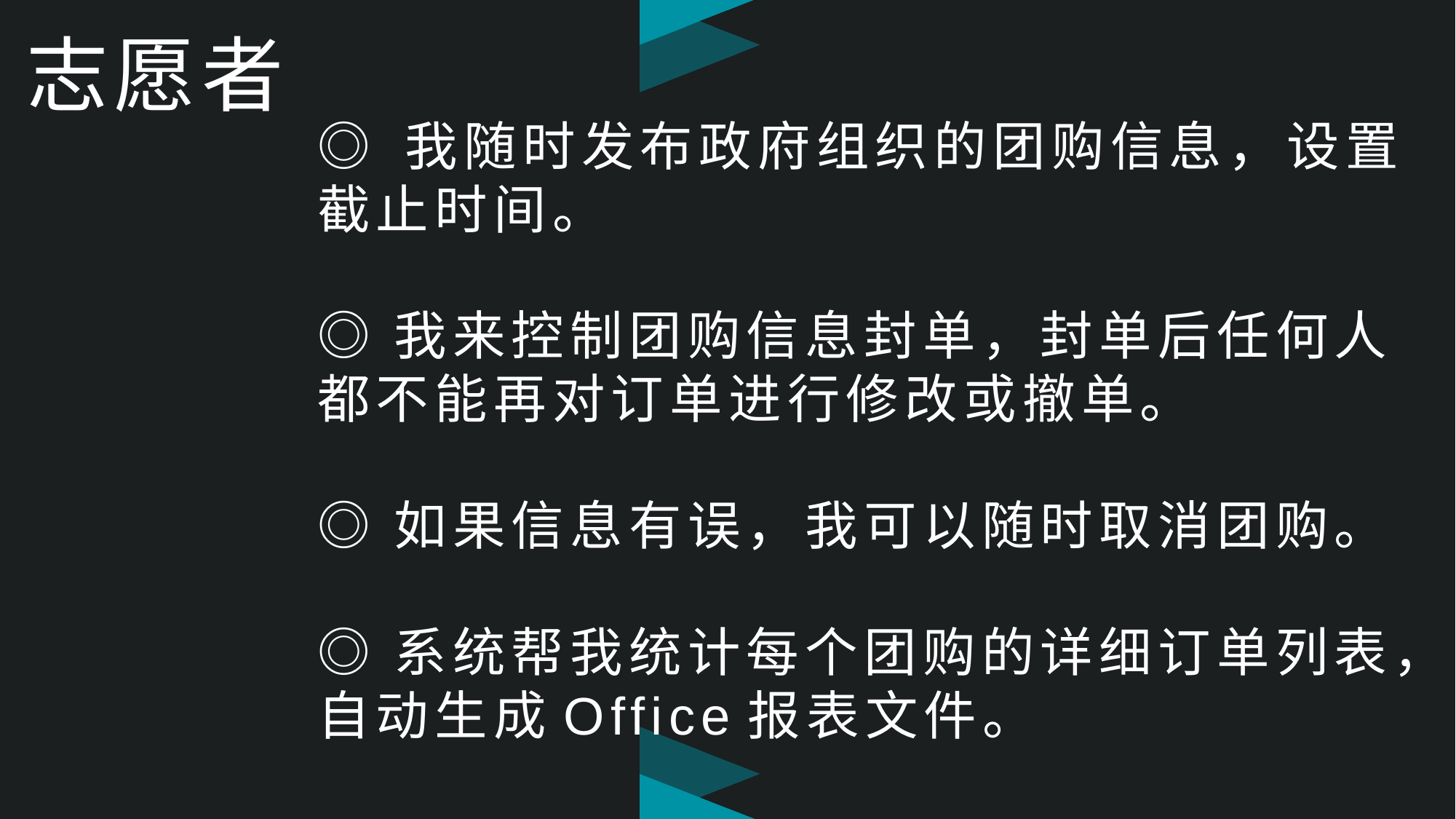

志愿者
◎ 我随时发布政府组织的团购信息，设置截止时间。
◎ 我来控制团购信息封单，封单后任何人都不能再对订单进行修改或撤单。
◎ 如果信息有误，我可以随时取消团购。
◎ 系统帮我统计每个团购的详细订单列表，自动生成Office报表文件。